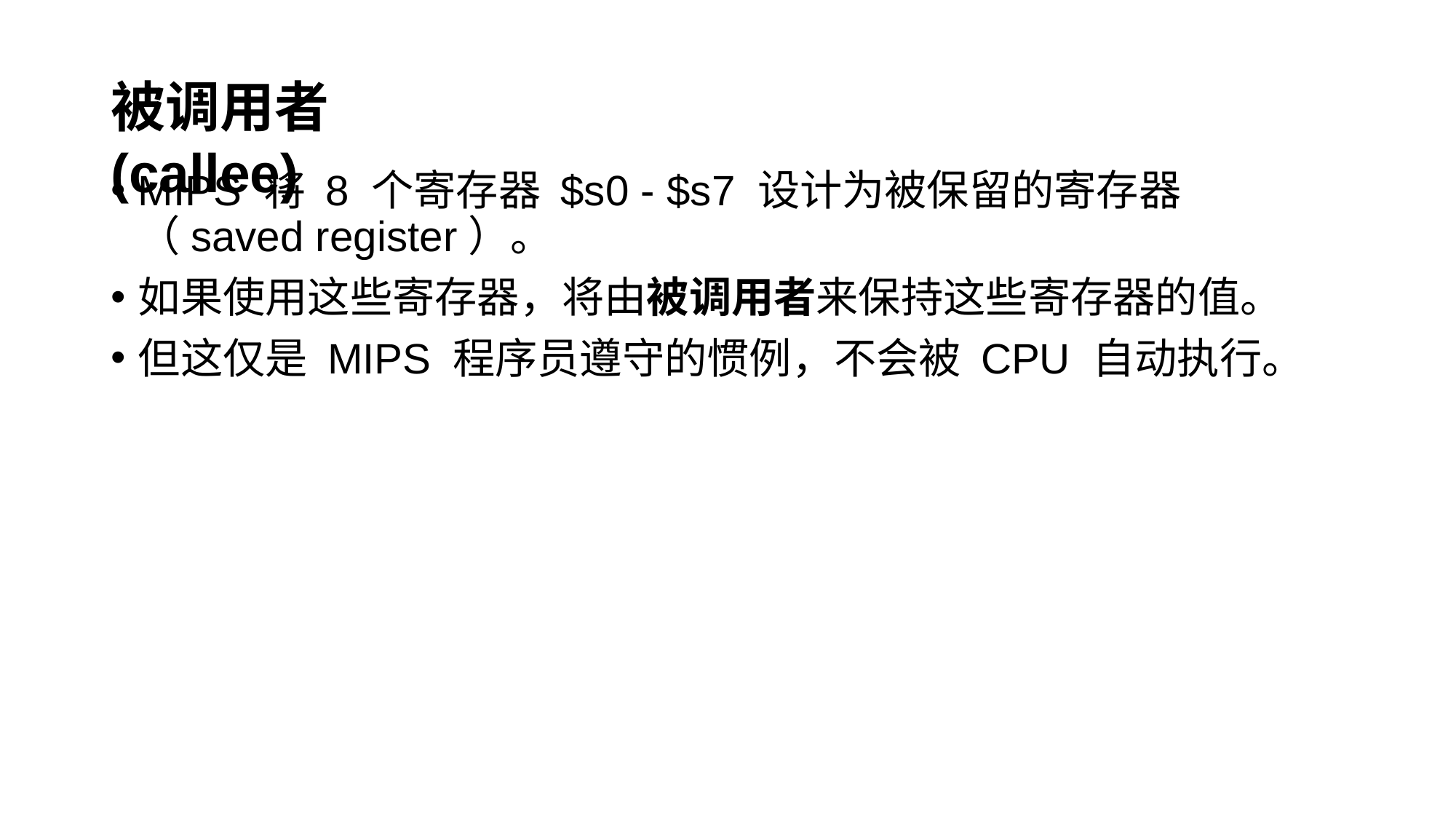

被调用者(callee)
MIPS 将 8 个寄存器 $s0 - $s7 设计为被保留的寄存器（saved register）。
如果使用这些寄存器，将由被调用者来保持这些寄存器的值。
但这仅是 MIPS 程序员遵守的惯例，不会被 CPU 自动执行。